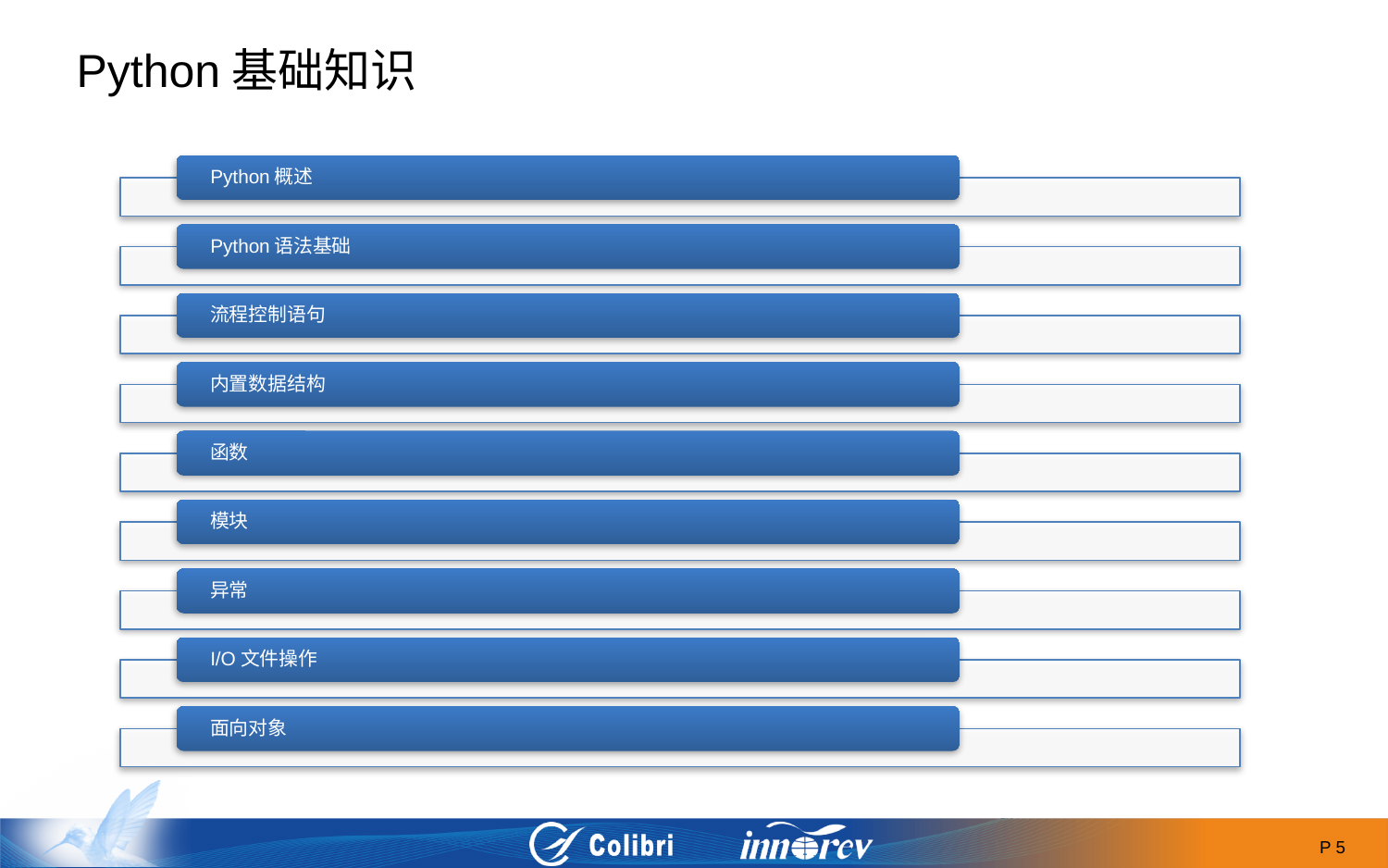

# Python基础知识
Python概述
Python语法基础
流程控制语句
内置数据结构
函数
模块
异常
I/O文件操作
面向对象